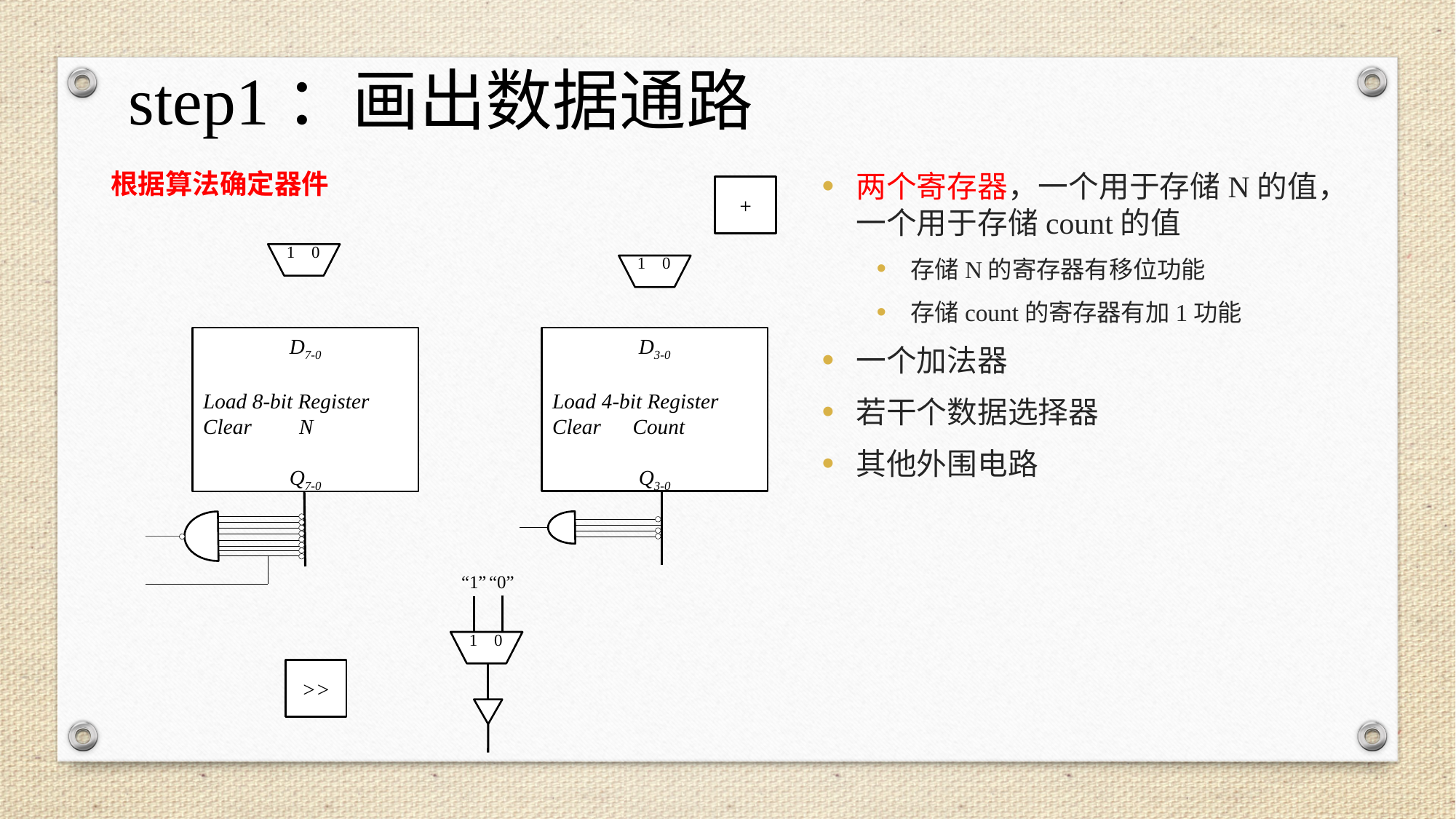

step1：画出数据通路
根据算法确定器件
两个寄存器，一个用于存储N的值，一个用于存储count的值
存储N的寄存器有移位功能
存储count的寄存器有加1功能
一个加法器
若干个数据选择器
其他外围电路
+
1    0

1    0

D3-0

Load 4-bit Register
Clear      Count

Q3-0
D7-0

Load 8-bit Register
Clear         N

Q7-0

“1”
“0”
1    0

>>